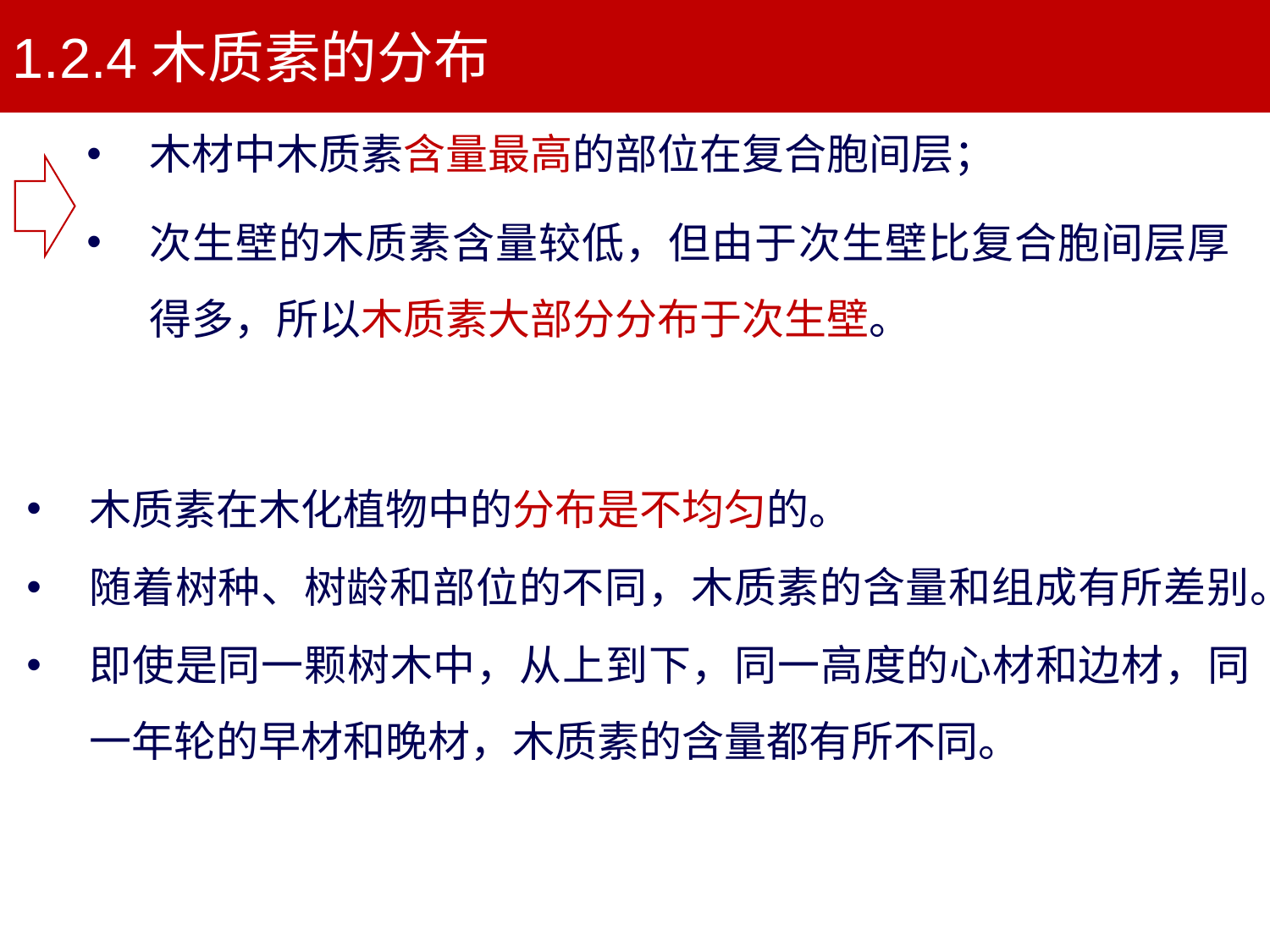

1.2.4木质素的分布
木材中木质素含量最高的部位在复合胞间层；
次生壁的木质素含量较低，但由于次生壁比复合胞间层厚得多，所以木质素大部分分布于次生壁。

木质素在木化植物中的分布是不均匀的。
随着树种、树龄和部位的不同，木质素的含量和组成有所差别。
即使是同一颗树木中，从上到下，同一高度的心材和边材，同一年轮的早材和晚材，木质素的含量都有所不同。